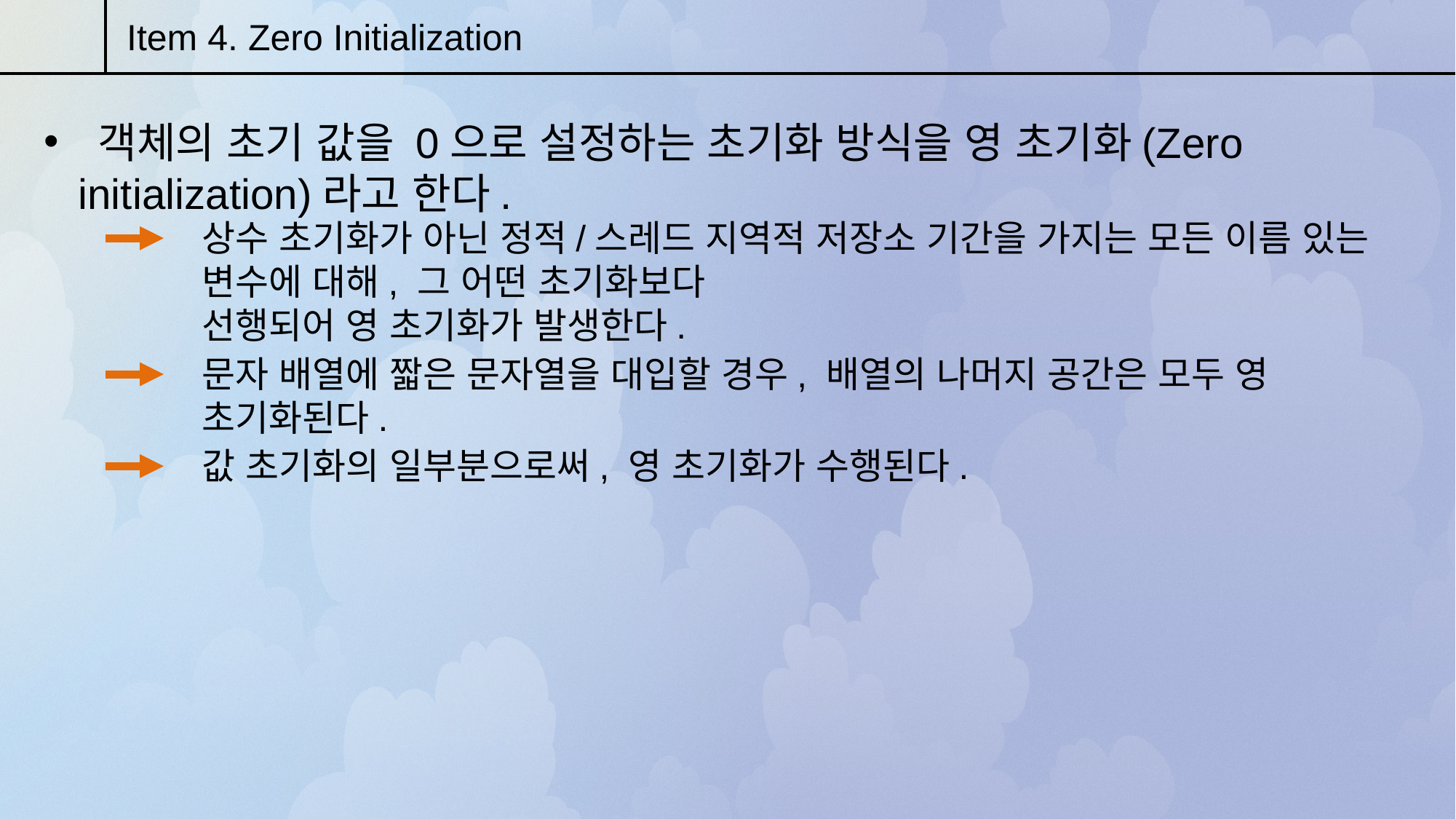

Item 4. Zero Initialization
 객체의 초기 값을 0으로 설정하는 초기화 방식을 영 초기화(Zero initialization)라고 한다.
상수 초기화가 아닌 정적/스레드 지역적 저장소 기간을 가지는 모든 이름 있는 변수에 대해, 그 어떤 초기화보다
선행되어 영 초기화가 발생한다.
문자 배열에 짧은 문자열을 대입할 경우, 배열의 나머지 공간은 모두 영 초기화된다.
값 초기화의 일부분으로써, 영 초기화가 수행된다.